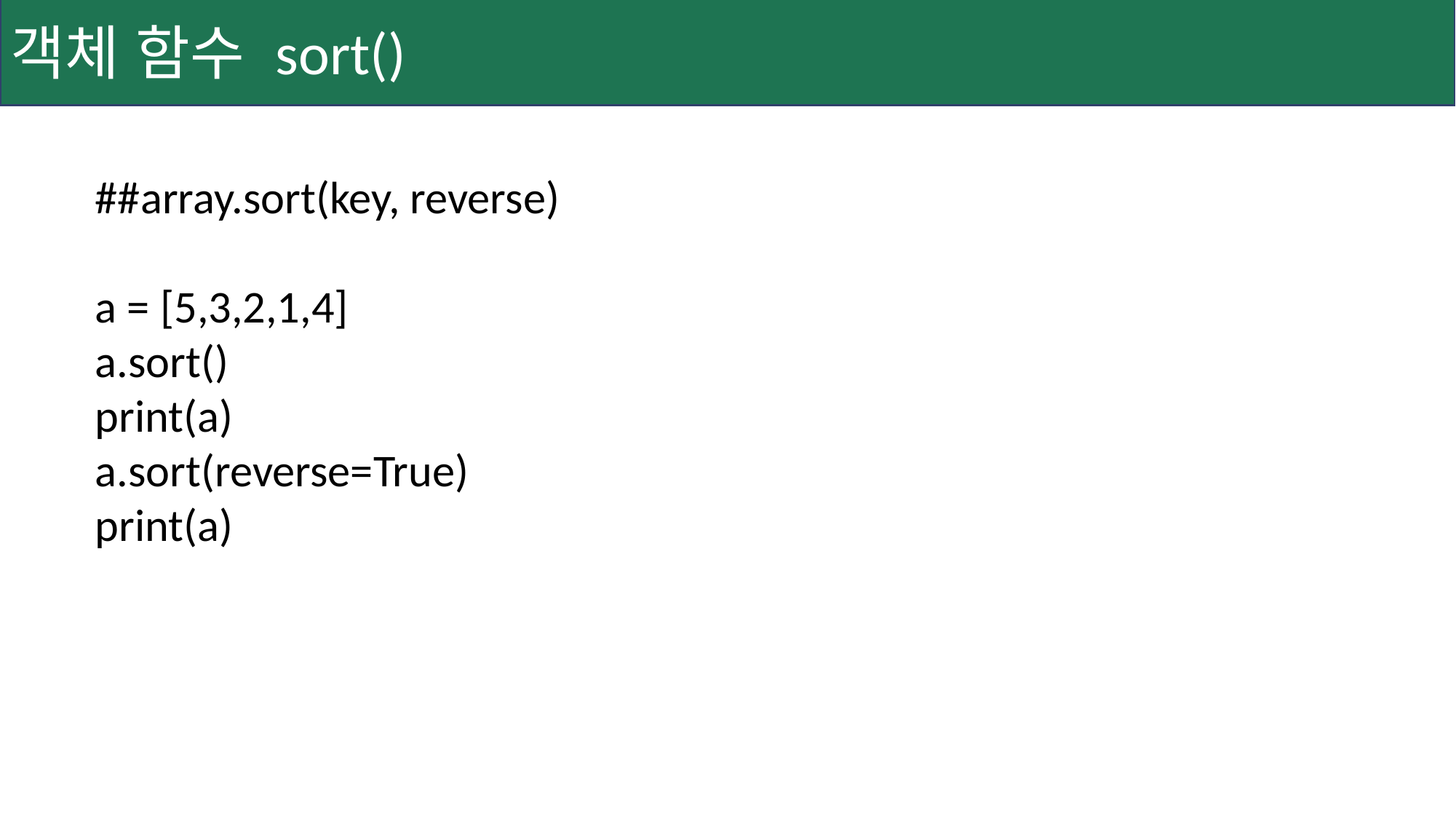

객체 함수 sort()
##array.sort(key, reverse)

a = [5,3,2,1,4]
a.sort()
print(a)
a.sort(reverse=True)
print(a)